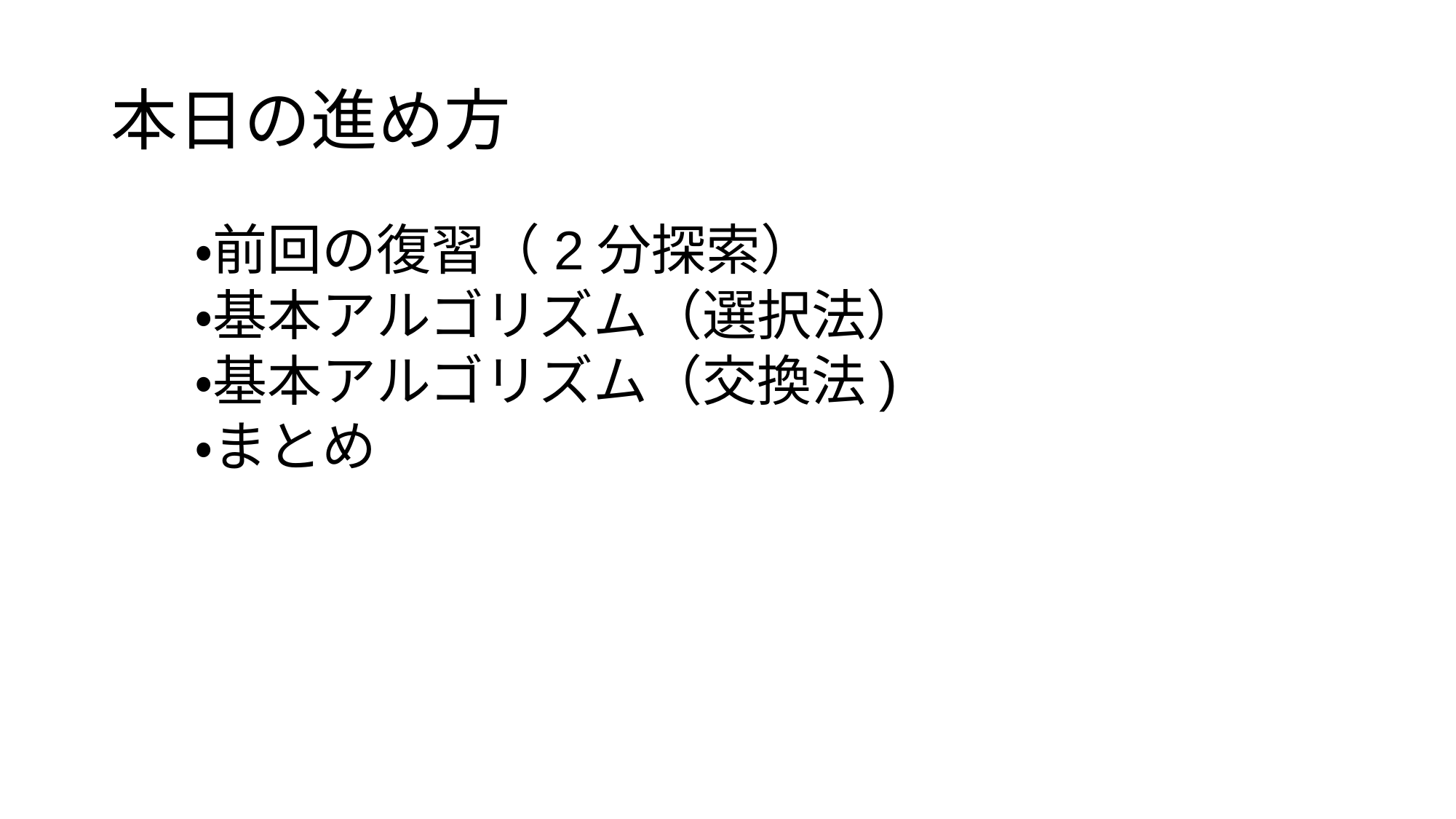

# 本日の進め方
・前回の復習（2分探索）
・基本アルゴリズム（選択法）
・基本アルゴリズム（交換法)
・まとめ